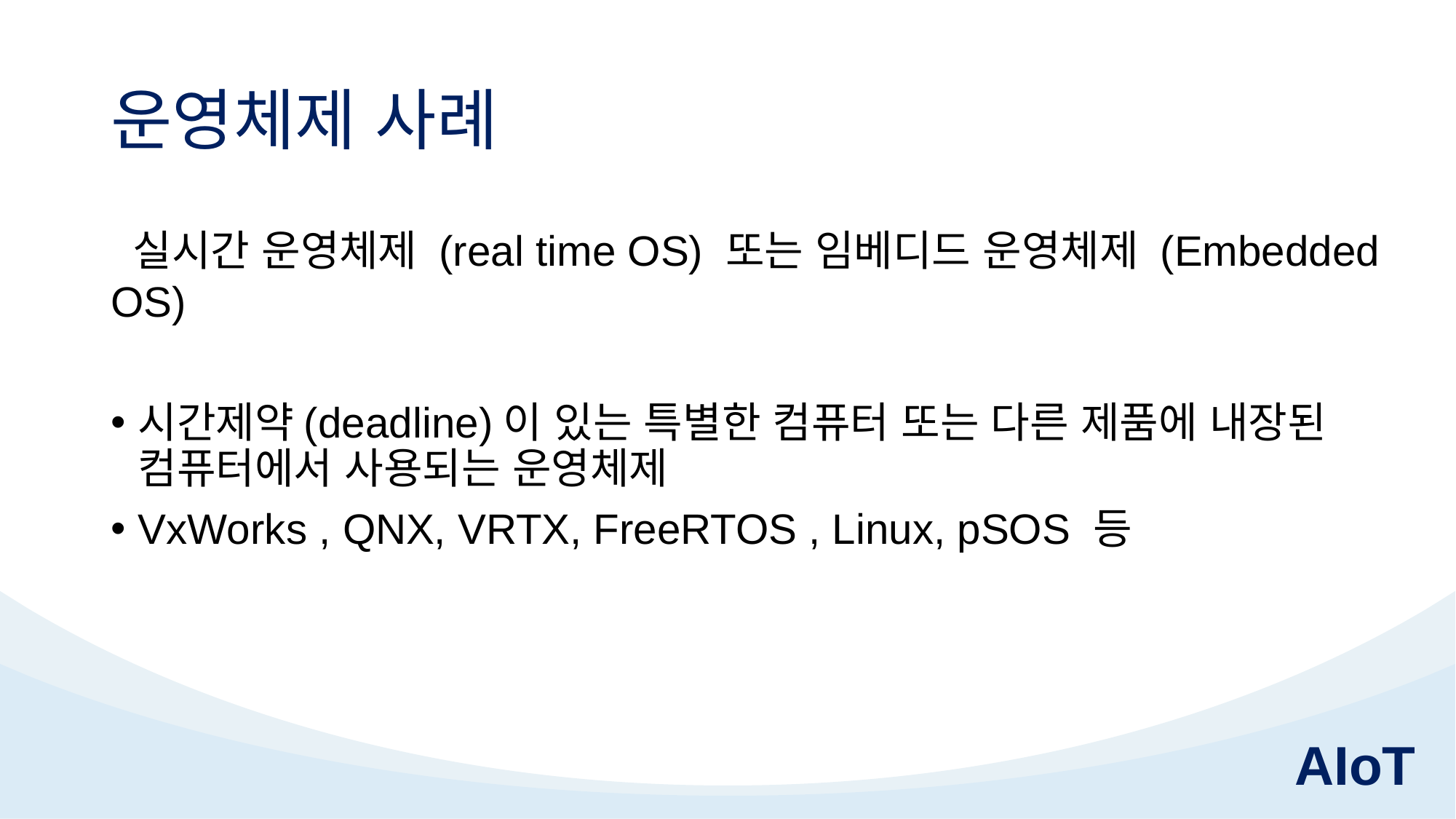

# 운영체제 사례
 실시간 운영체제 (real time OS) 또는 임베디드 운영체제 (Embedded OS)

시간제약(deadline)이 있는 특별한 컴퓨터 또는 다른 제품에 내장된 컴퓨터에서 사용되는 운영체제
VxWorks , QNX, VRTX, FreeRTOS , Linux, pSOS 등